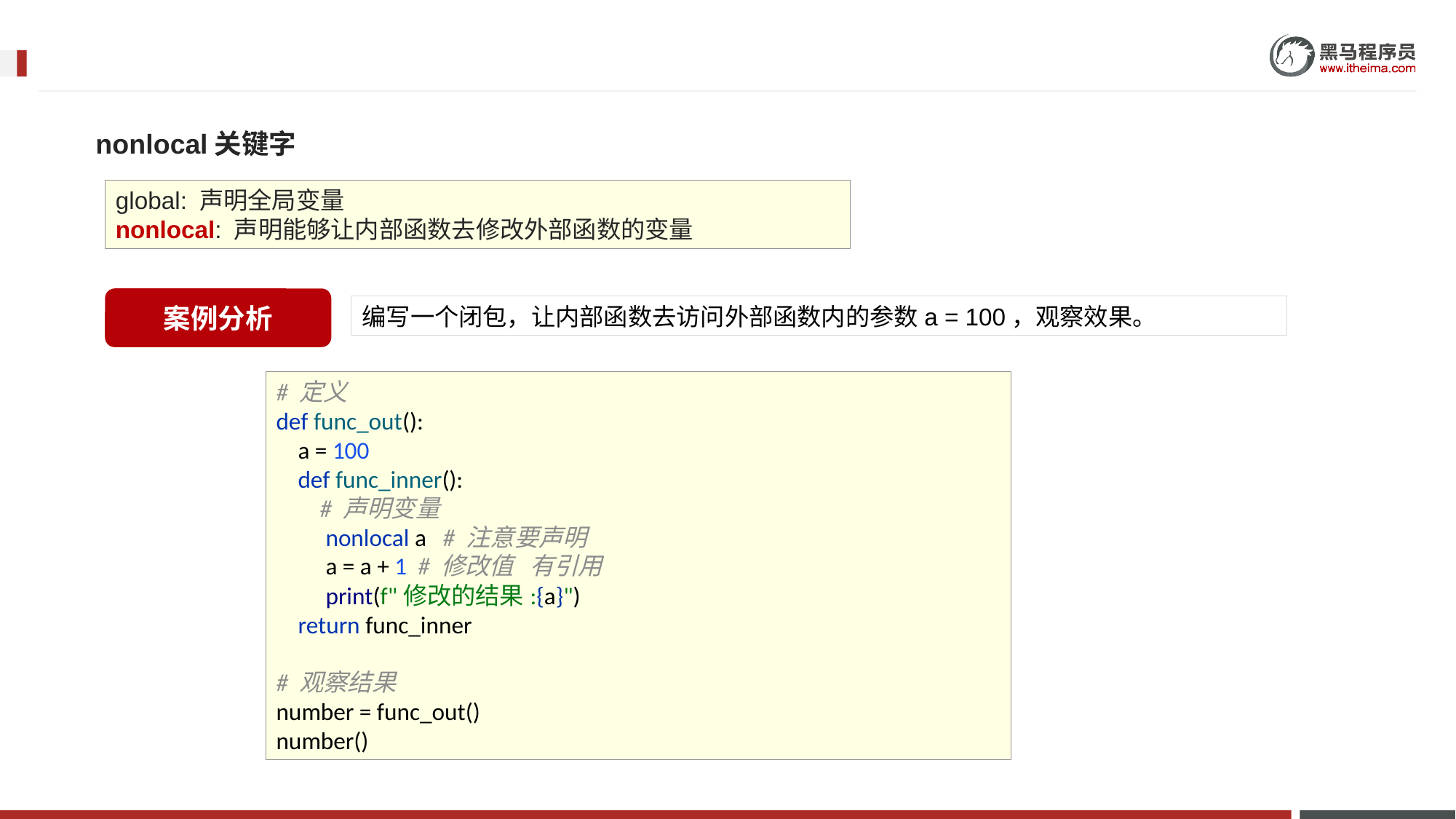

nonlocal关键字
global: 声明全局变量
nonlocal: 声明能够让内部函数去修改外部函数的变量
案例分析
编写一个闭包，让内部函数去访问外部函数内的参数a = 100，观察效果。
# 定义 def func_out(): a = 100 def func_inner(): # 声明变量 nonlocal a   # 注意要声明 a = a + 1  # 修改值   有引用 print(f"修改的结果:{a}") return func_inner # 观察结果 number = func_out() number()